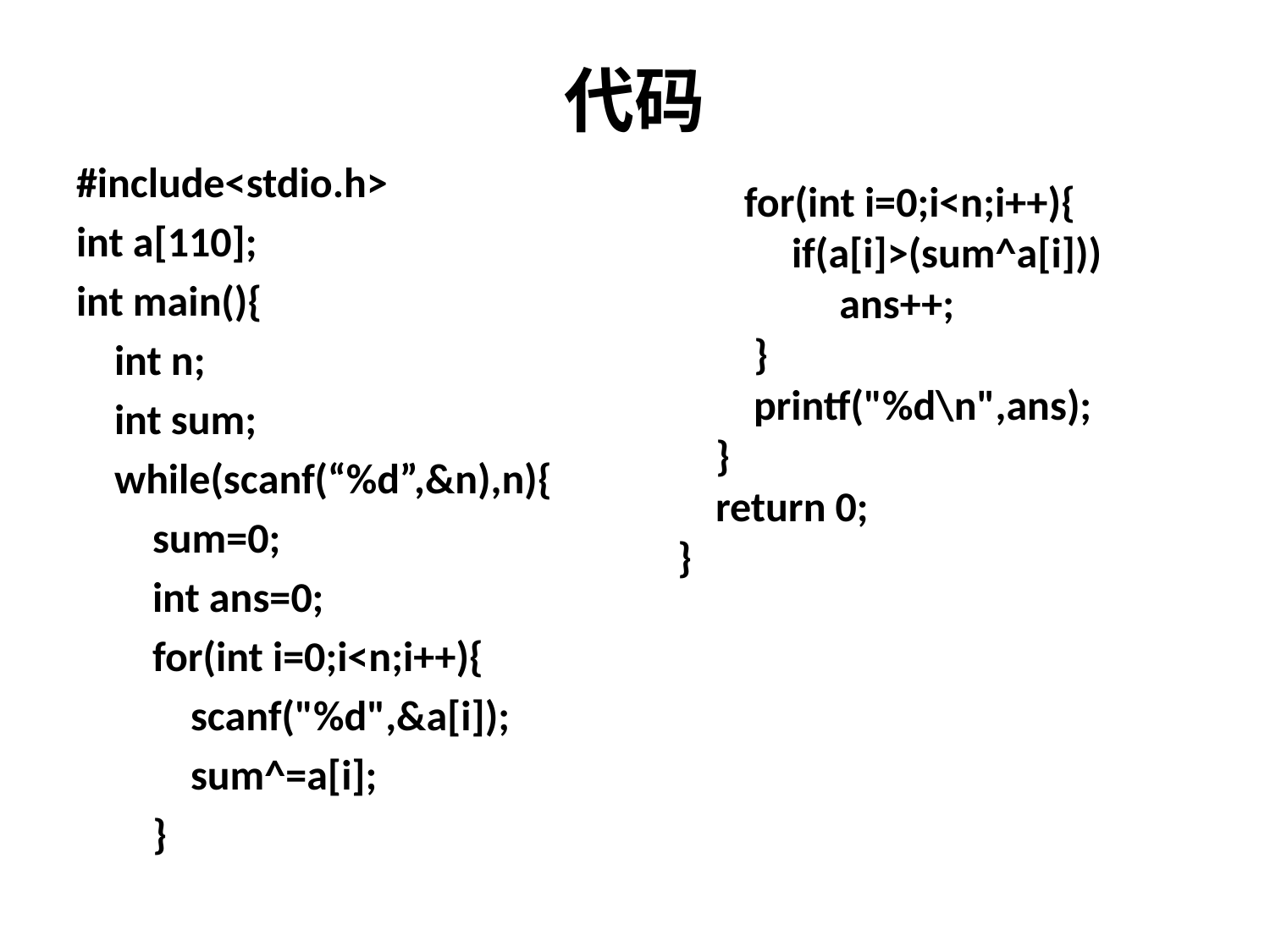

# 代码
#include<stdio.h>
int a[110];
int main(){
    int n;
    int sum;
    while(scanf(“%d”,&n),n){
        sum=0;
        int ans=0;
        for(int i=0;i<n;i++){
            scanf("%d",&a[i]);
            sum^=a[i];
        }
       for(int i=0;i<n;i++){
            if(a[i]>(sum^a[i]))
                 ans++;
        }
        printf("%d\n",ans);
    }
    return 0;
}